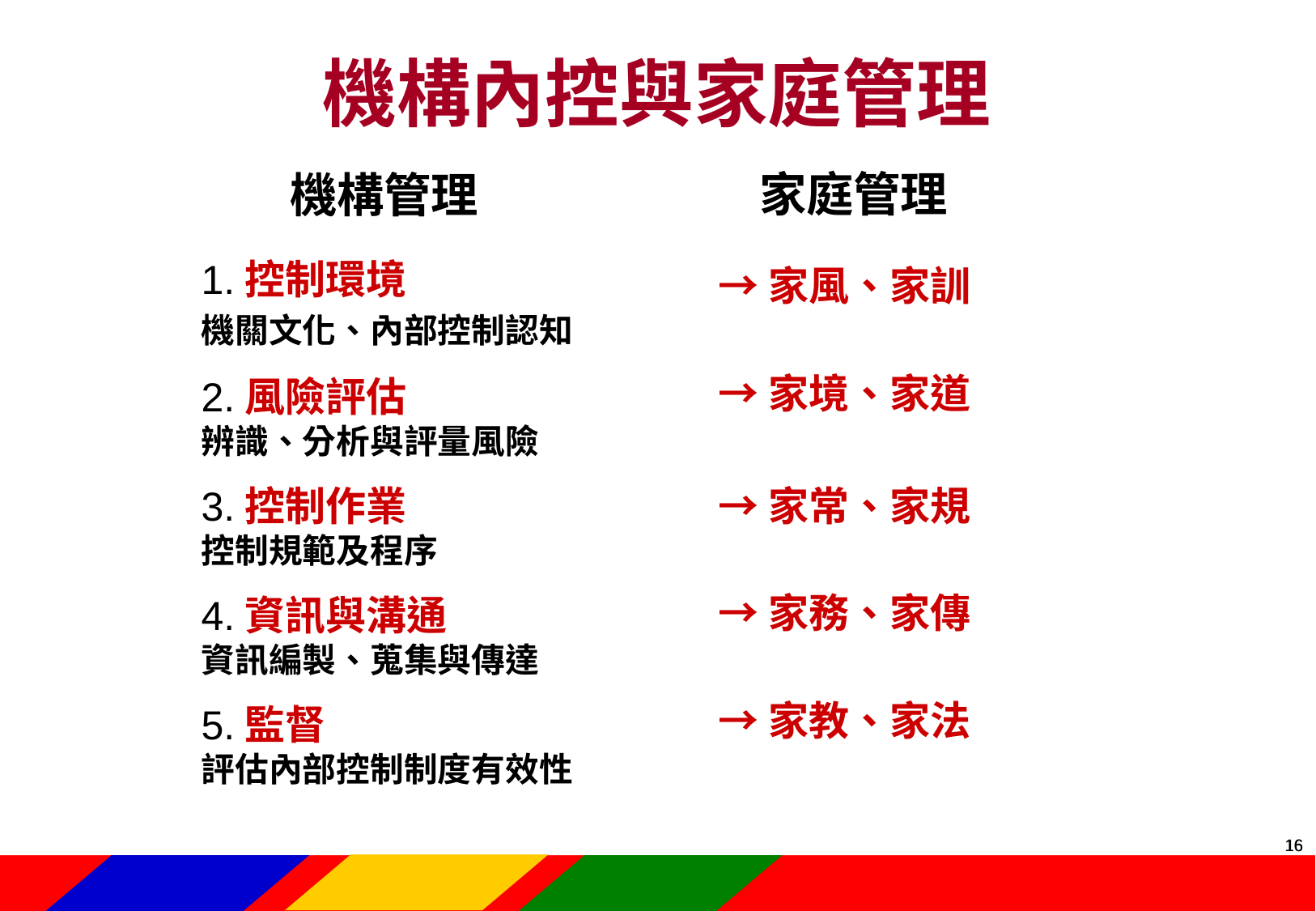

機構內控與家庭管理
家庭管理
機構管理
1.控制環境
機關文化、內部控制認知
2.風險評估
辨識、分析與評量風險
3.控制作業
控制規範及程序
4.資訊與溝通
資訊編製、蒐集與傳達
5.監督
評估內部控制制度有效性
→家風、家訓

→家境、家道

→家常、家規

→家務、家傳

→家教、家法
16
16